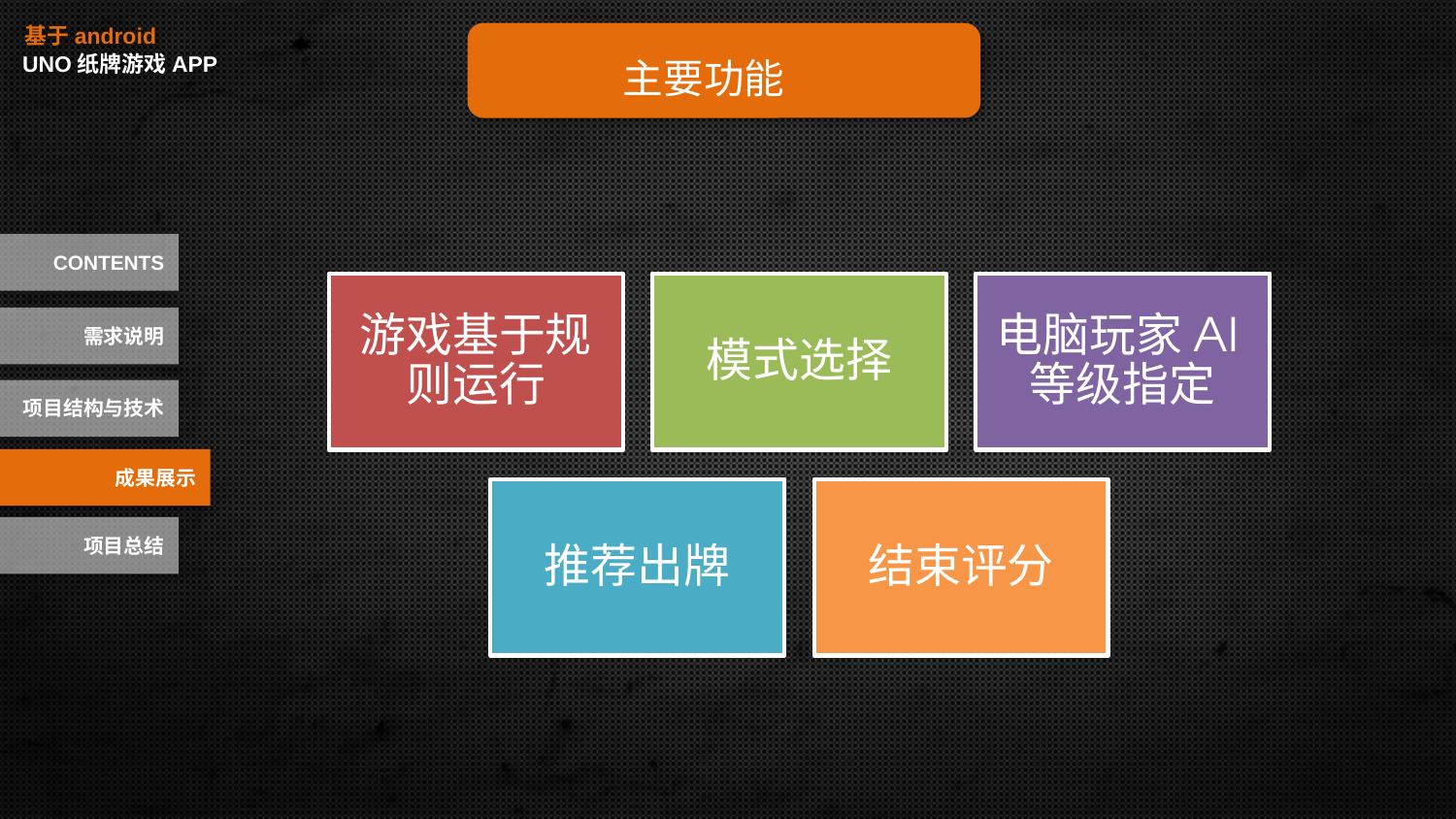

基于android
UNO纸牌游戏APP

主要功能
游戏基于规则运行
模式选择
电脑玩家AI等级指定
推荐出牌
结束评分

CONTENTS

需求说明

项目结构与技术

成果展示

项目总结